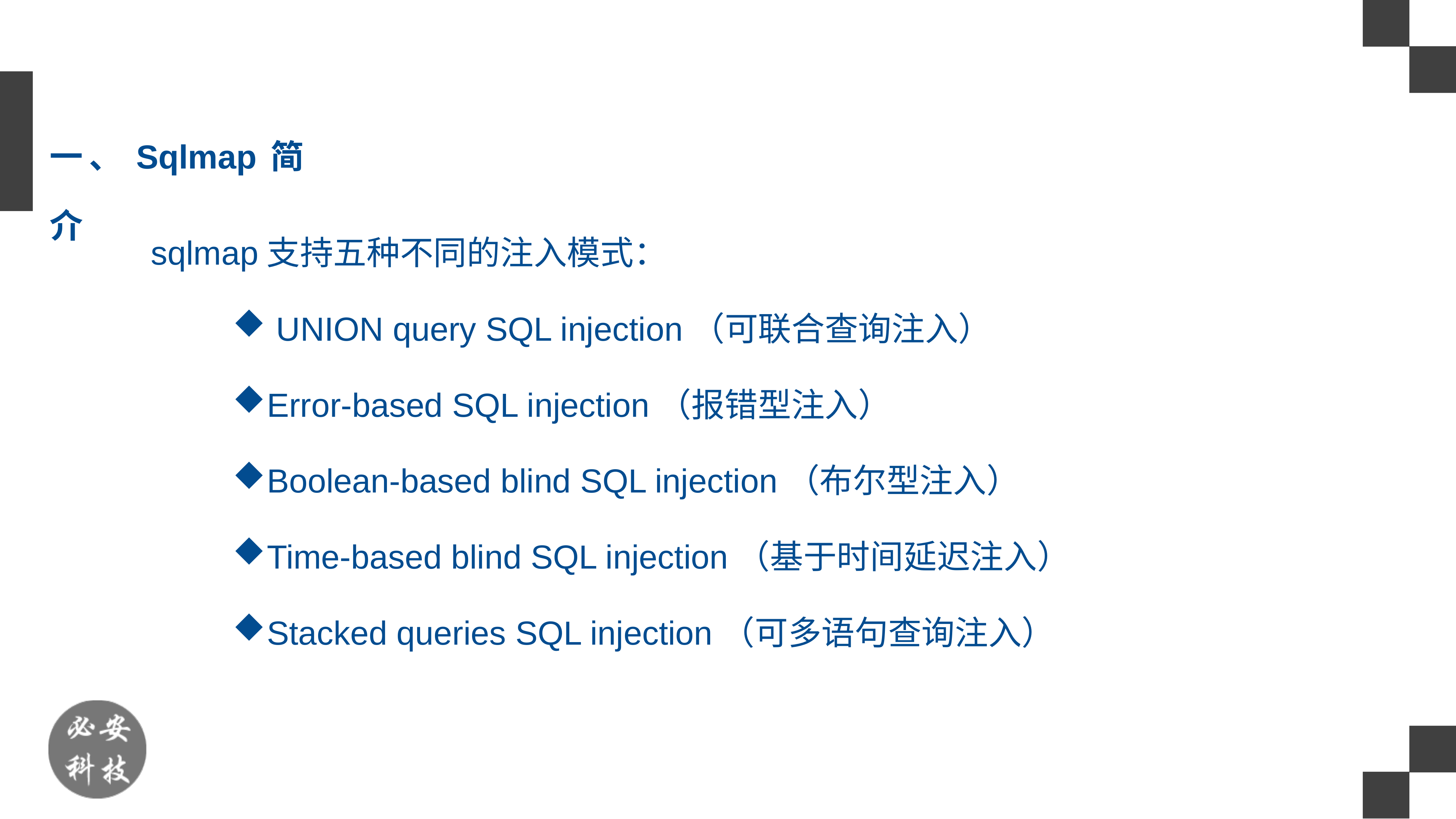

一、Sqlmap简介
sqlmap支持五种不同的注入模式：
 UNION query SQL injection（可联合查询注入）
Error-based SQL injection（报错型注入）
Boolean-based blind SQL injection（布尔型注入）
Time-based blind SQL injection（基于时间延迟注入）
Stacked queries SQL injection（可多语句查询注入）